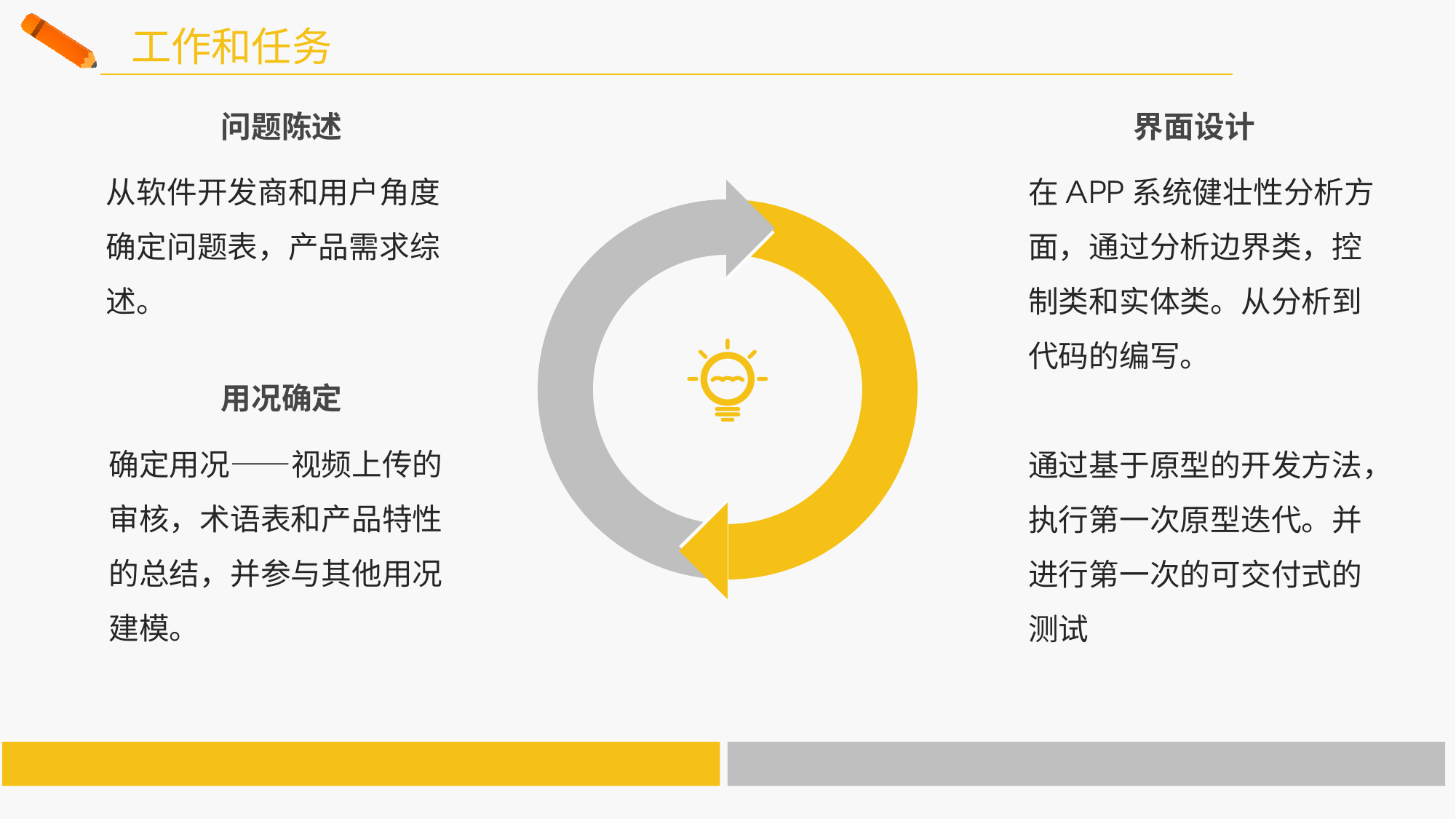

工作和任务
问题陈述
从软件开发商和用户角度确定问题表，产品需求综述。
界面设计
在APP系统健壮性分析方面，通过分析边界类，控制类和实体类。从分析到代码的编写。

通过基于原型的开发方法，执行第一次原型迭代。并进行第一次的可交付式的测试

用况确定
确定用况——视频上传的审核，术语表和产品特性的总结，并参与其他用况建模。